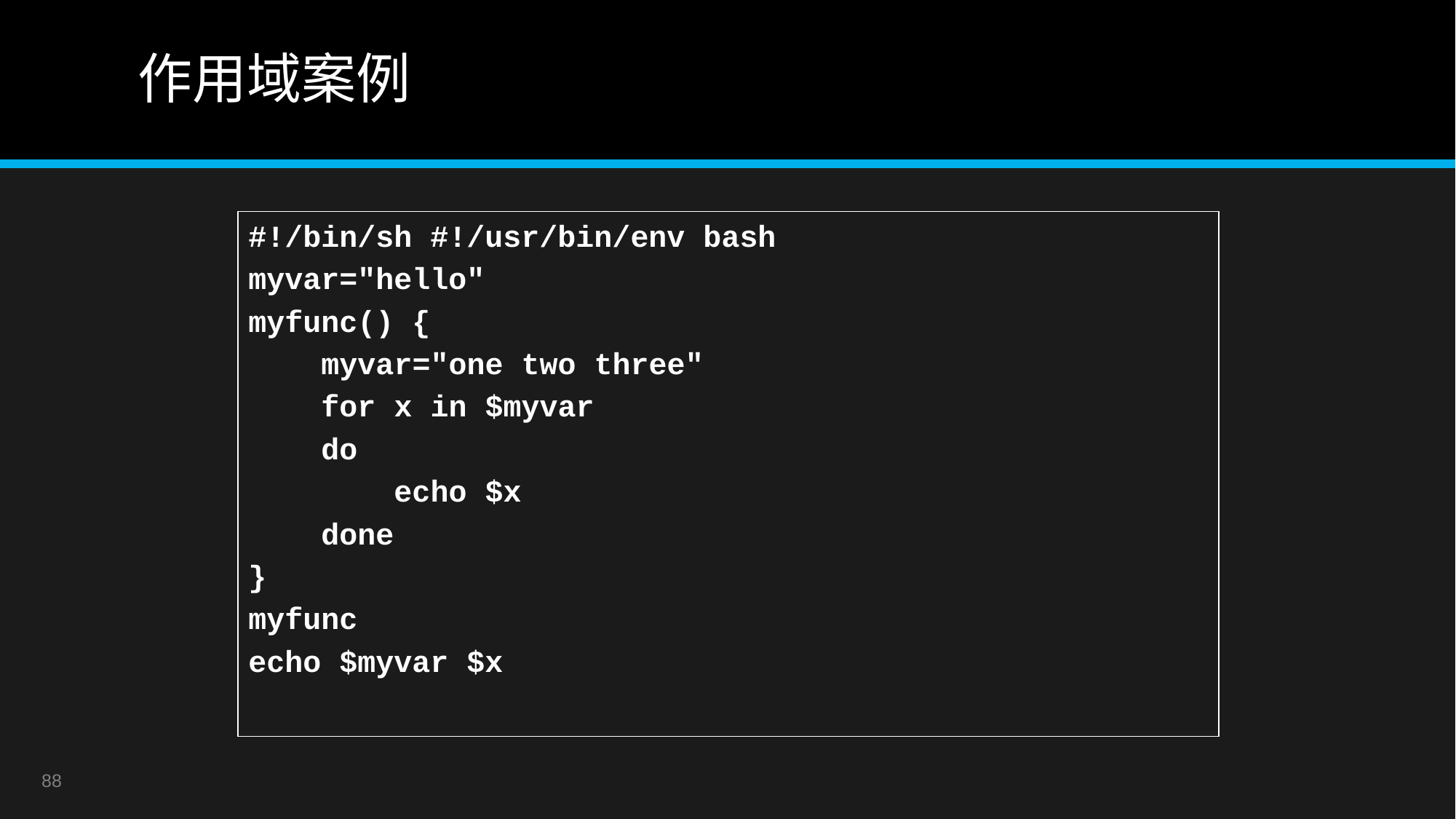

# 作用域案例
#!/bin/sh #!/usr/bin/env bash
myvar="hello"
myfunc() {
    myvar="one two three"
    for x in $myvar
    do
        echo $x
    done
}
myfunc
echo $myvar $x
88